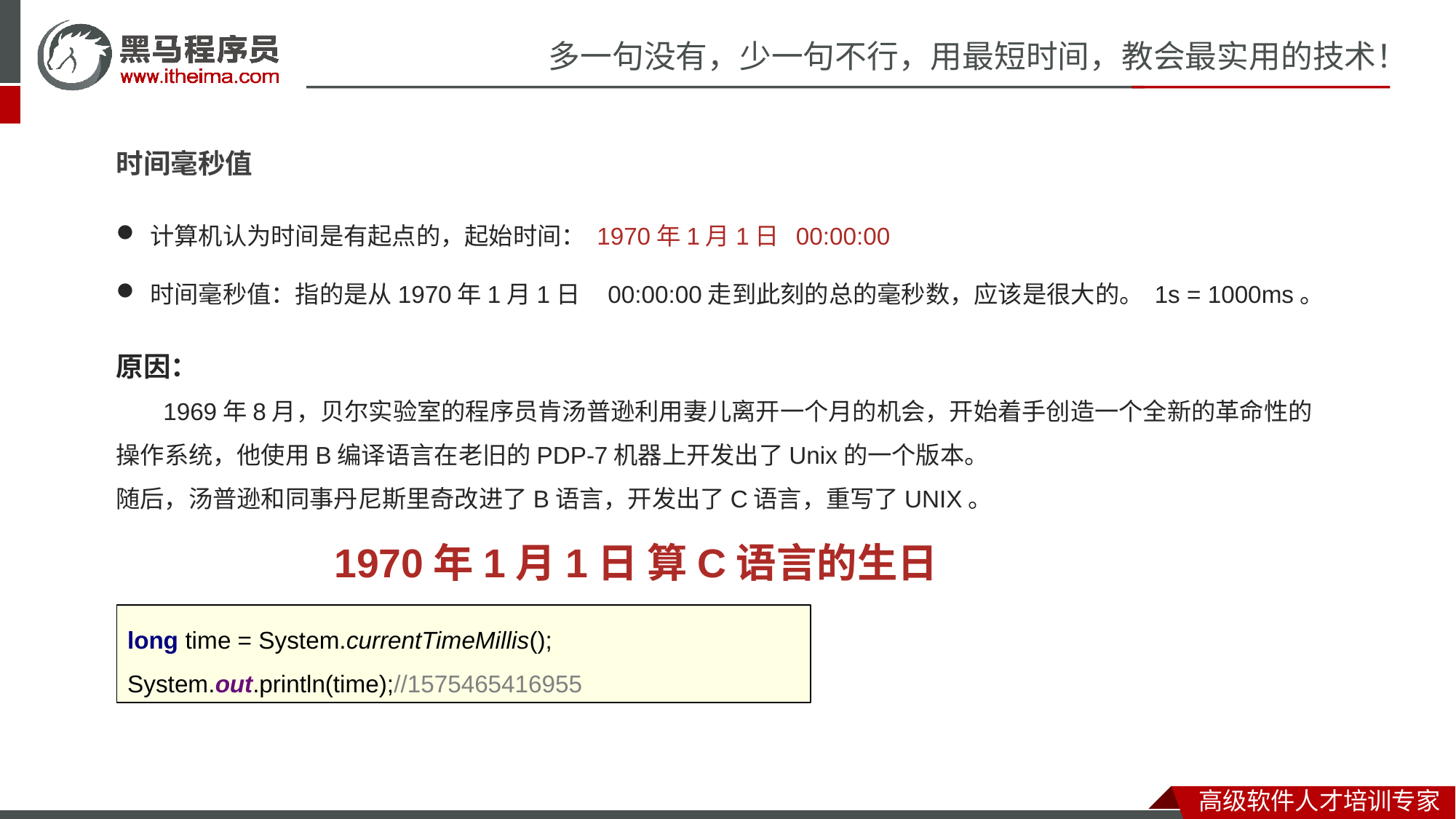

时间毫秒值
计算机认为时间是有起点的，起始时间： 1970年1月1日  00:00:00
时间毫秒值：指的是从1970年1月1日    00:00:00走到此刻的总的毫秒数，应该是很大的。 1s = 1000ms。
原因：
       1969年8月，贝尔实验室的程序员肯汤普逊利用妻儿离开一个月的机会，开始着手创造一个全新的革命性的操作系统，他使用B编译语言在老旧的PDP-7机器上开发出了Unix的一个版本。
随后，汤普逊和同事丹尼斯里奇改进了B语言，开发出了C语言，重写了UNIX。
		1970年1月1日 算C语言的生日
long time = System.currentTimeMillis();
System.out.println(time);//1575465416955